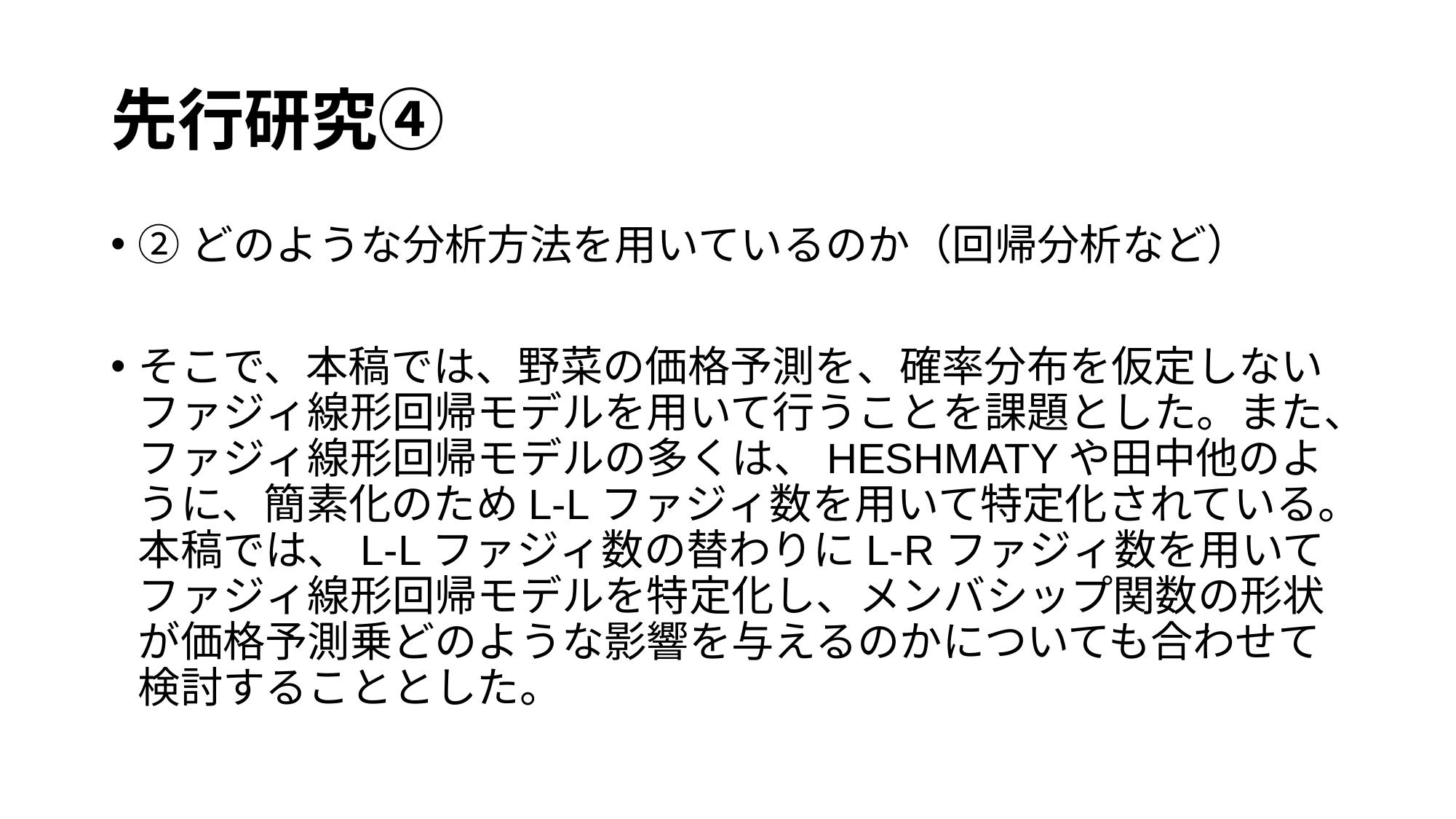

# 先行研究④
➁どのような分析⽅法を⽤いているのか（回帰分析など）

そこで、本稿では、野菜の価格予測を、確率分布を仮定しないファジィ線形回帰モデルを用いて行うことを課題とした。また、ファジィ線形回帰モデルの多くは、HESHMATYや田中他のように、簡素化のためL-Lファジィ数を用いて特定化されている。本稿では、L-Lファジィ数の替わりにL-Rファジィ数を用いてファジィ線形回帰モデルを特定化し、メンバシップ関数の形状が価格予測乗どのような影響を与えるのかについても合わせて検討することとした。